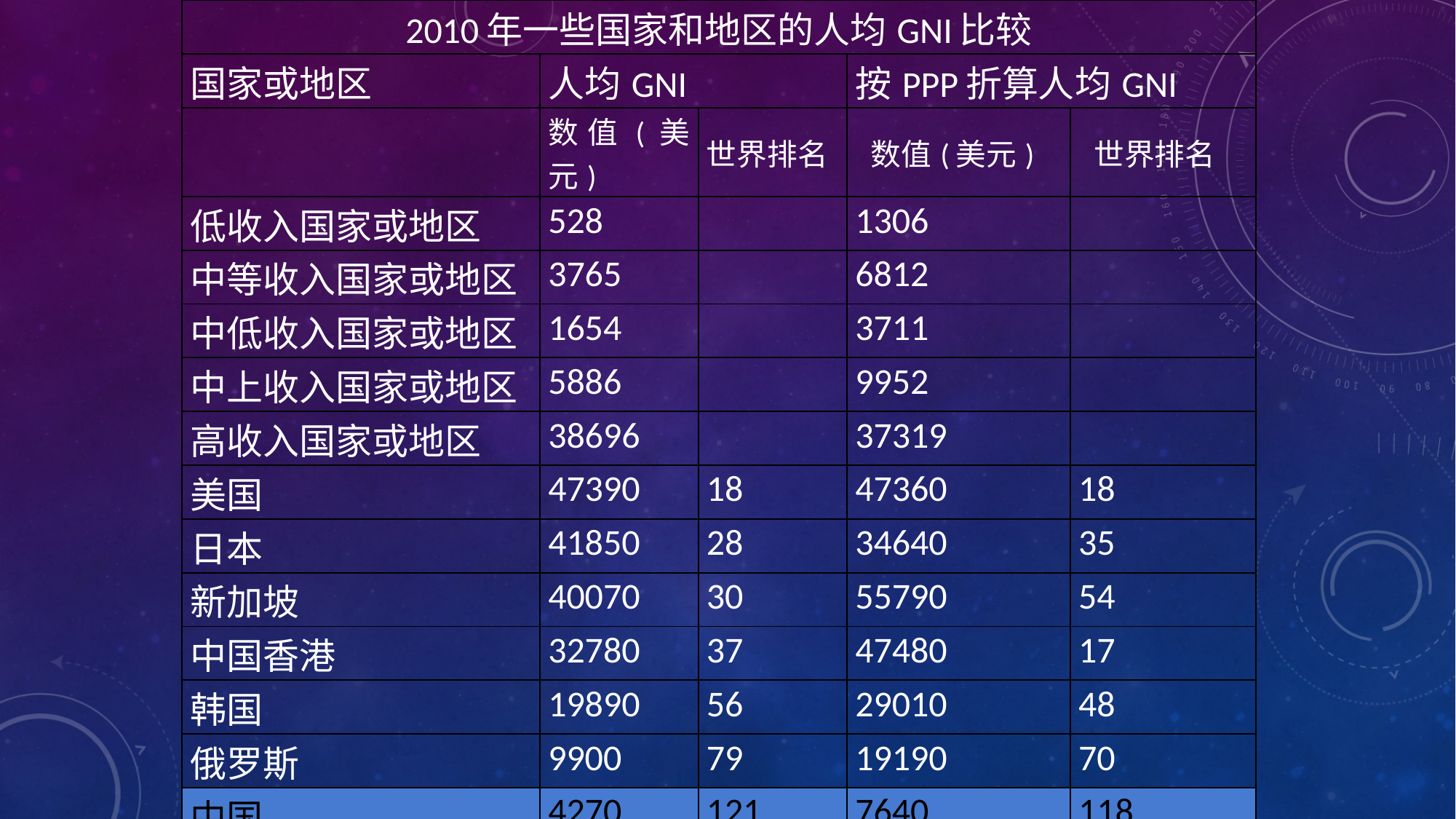

| 2010年一些国家和地区的人均GNI比较 |  |  |  |  |
| --- | --- | --- | --- | --- |
| 国家或地区 | 人均GNI |  | 按PPP折算人均GNI |  |
|  | 数值(美元) | 世界排名 | 数值(美元) | 世界排名 |
| 低收入国家或地区 | 528 |  | 1306 |  |
| 中等收入国家或地区 | 3765 |  | 6812 |  |
| 中低收入国家或地区 | 1654 |  | 3711 |  |
| 中上收入国家或地区 | 5886 |  | 9952 |  |
| 高收入国家或地区 | 38696 |  | 37319 |  |
| 美国 | 47390 | 18 | 47360 | 18 |
| 日本 | 41850 | 28 | 34640 | 35 |
| 新加坡 | 40070 | 30 | 55790 | 54 |
| 中国香港 | 32780 | 37 | 47480 | 17 |
| 韩国 | 19890 | 56 | 29010 | 48 |
| 俄罗斯 | 9900 | 79 | 19190 | 70 |
| 中国 | 4270 | 121 | 7640 | 118 |
| 资料来源：World Bank, World Development Indicators. |  |  |  |  |